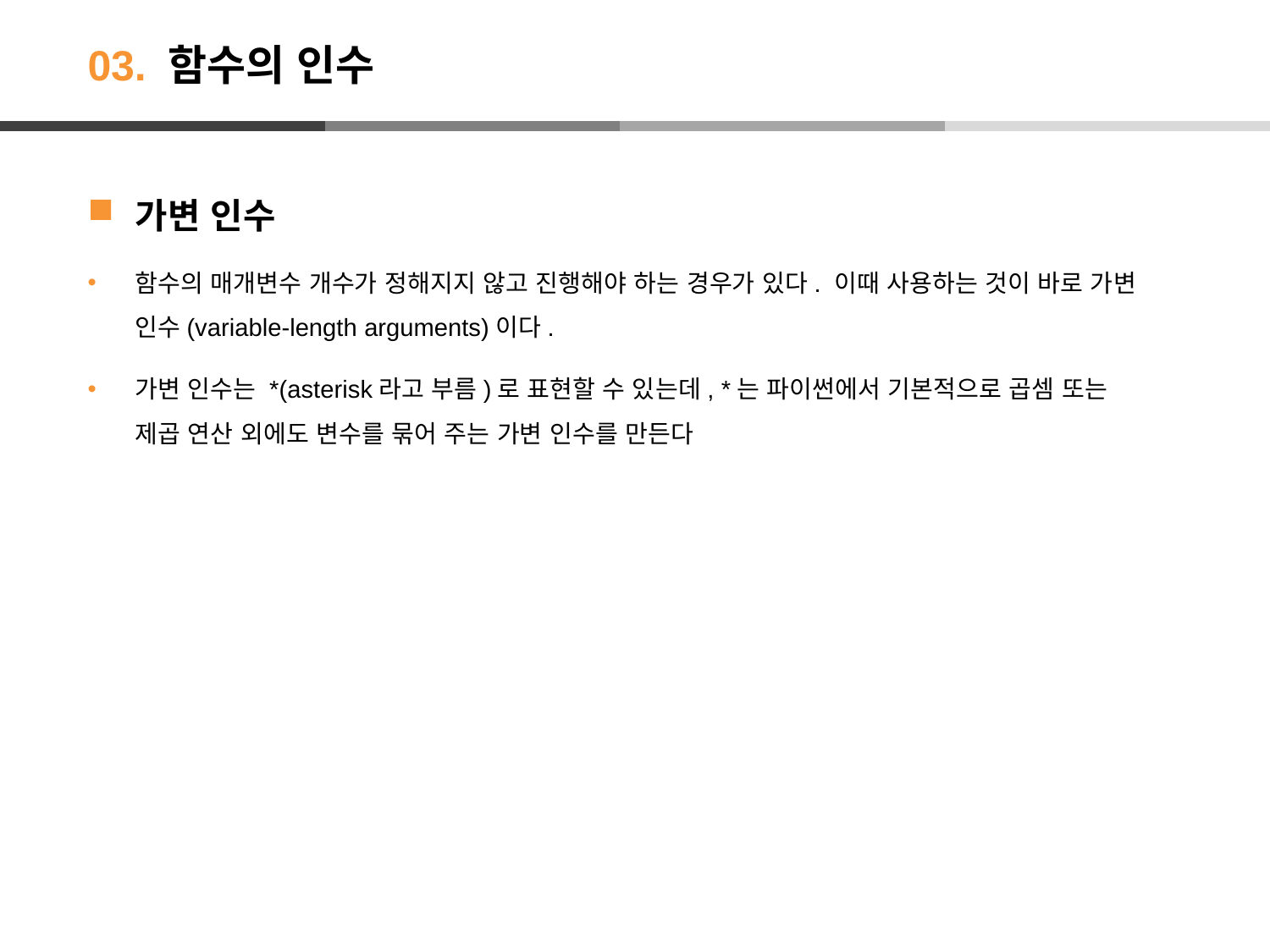

# 03. 함수의 인수
가변 인수
함수의 매개변수 개수가 정해지지 않고 진행해야 하는 경우가 있다. 이때 사용하는 것이 바로 가변 인수(variable-length arguments)이다.
가변 인수는 *(asterisk라고 부름)로 표현할 수 있는데, *는 파이썬에서 기본적으로 곱셈 또는 제곱 연산 외에도 변수를 묶어 주는 가변 인수를 만든다